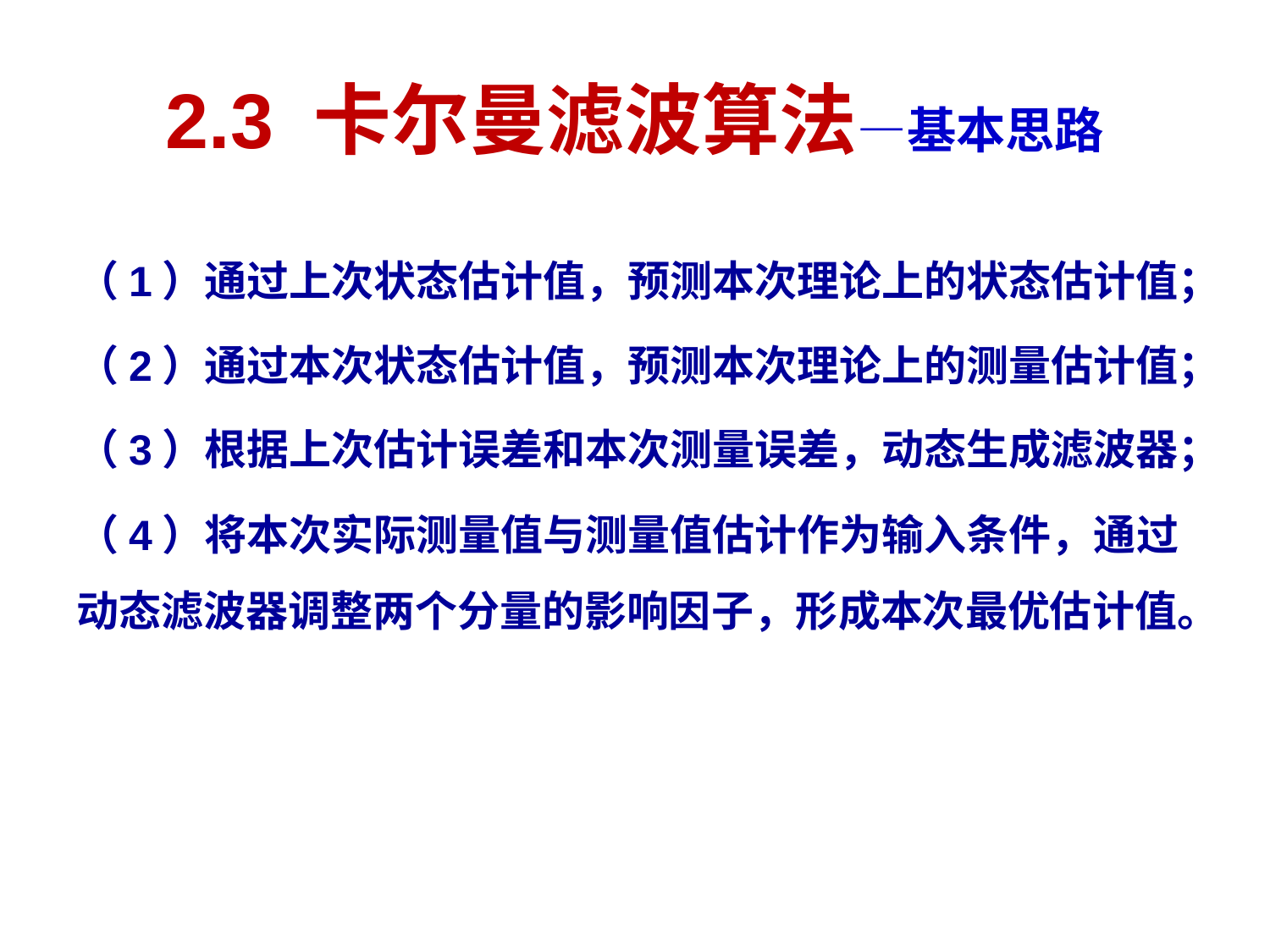

# 2.3 卡尔曼滤波算法—基本思路
（1）通过上次状态估计值，预测本次理论上的状态估计值；
（2）通过本次状态估计值，预测本次理论上的测量估计值；
（3）根据上次估计误差和本次测量误差，动态生成滤波器；
（4）将本次实际测量值与测量值估计作为输入条件，通过动态滤波器调整两个分量的影响因子，形成本次最优估计值。